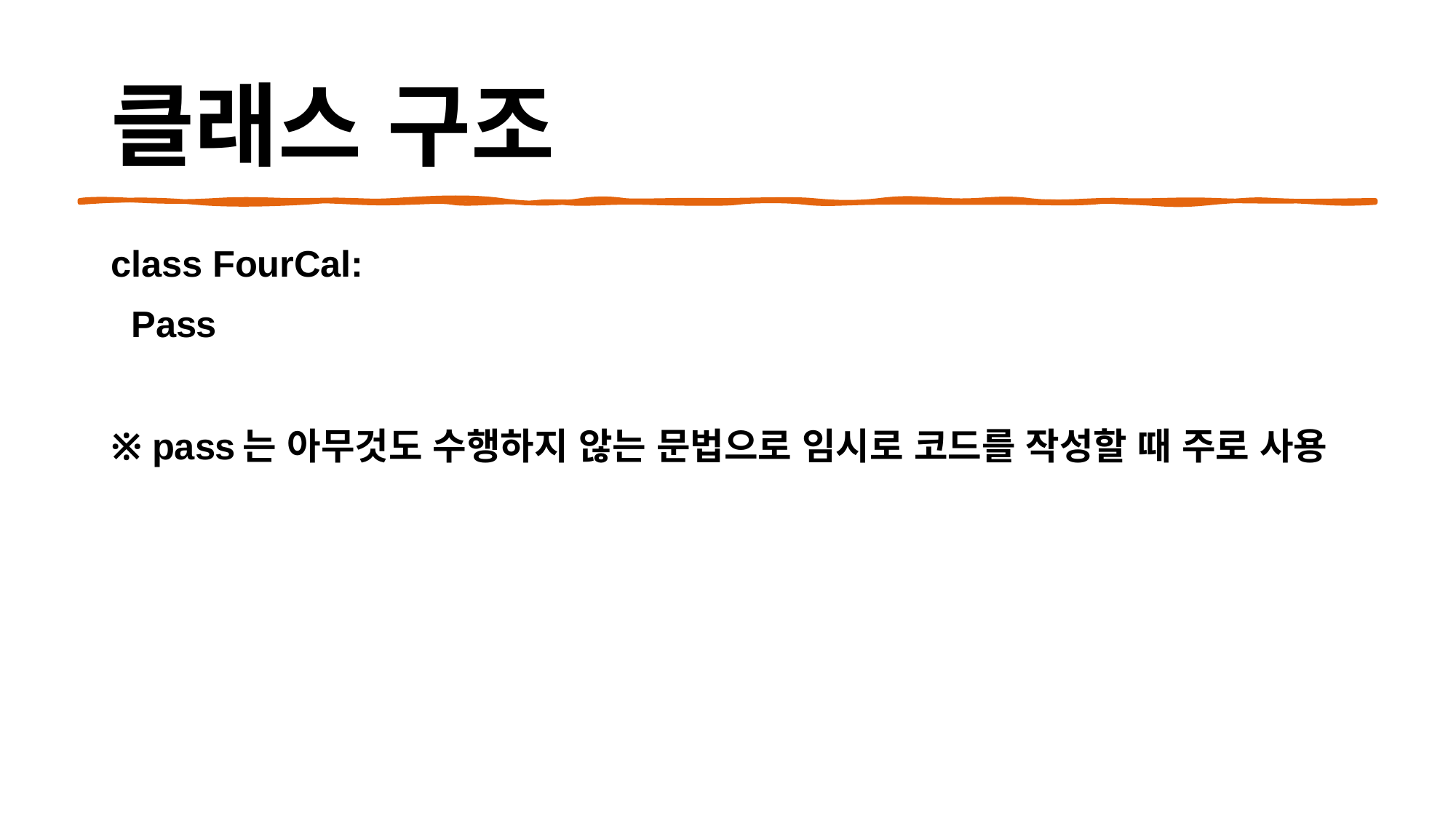

# 클래스 구조

class FourCal:
  Pass

※ pass는 아무것도 수행하지 않는 문법으로 임시로 코드를 작성할 때 주로 사용